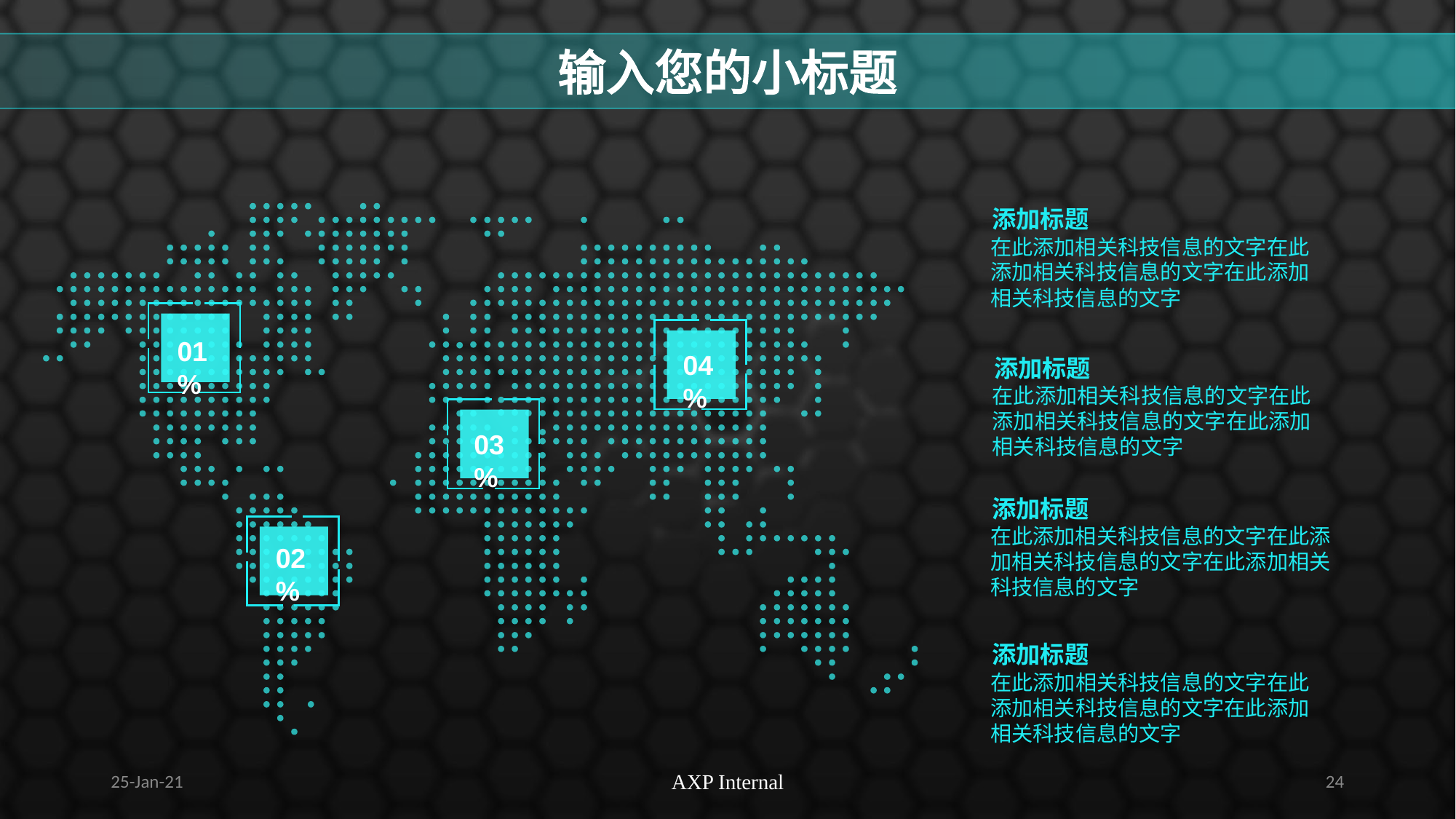

输入您的小标题
添加标题
在此添加相关科技信息的文字在此添加相关科技信息的文字在此添加相关科技信息的文字

01%

04%
添加标题
在此添加相关科技信息的文字在此添加相关科技信息的文字在此添加相关科技信息的文字

03%
添加标题
在此添加相关科技信息的文字在此添加相关科技信息的文字在此添加相关科技信息的文字

02%
添加标题
在此添加相关科技信息的文字在此添加相关科技信息的文字在此添加相关科技信息的文字
25-Jan-21
AXP Internal
24